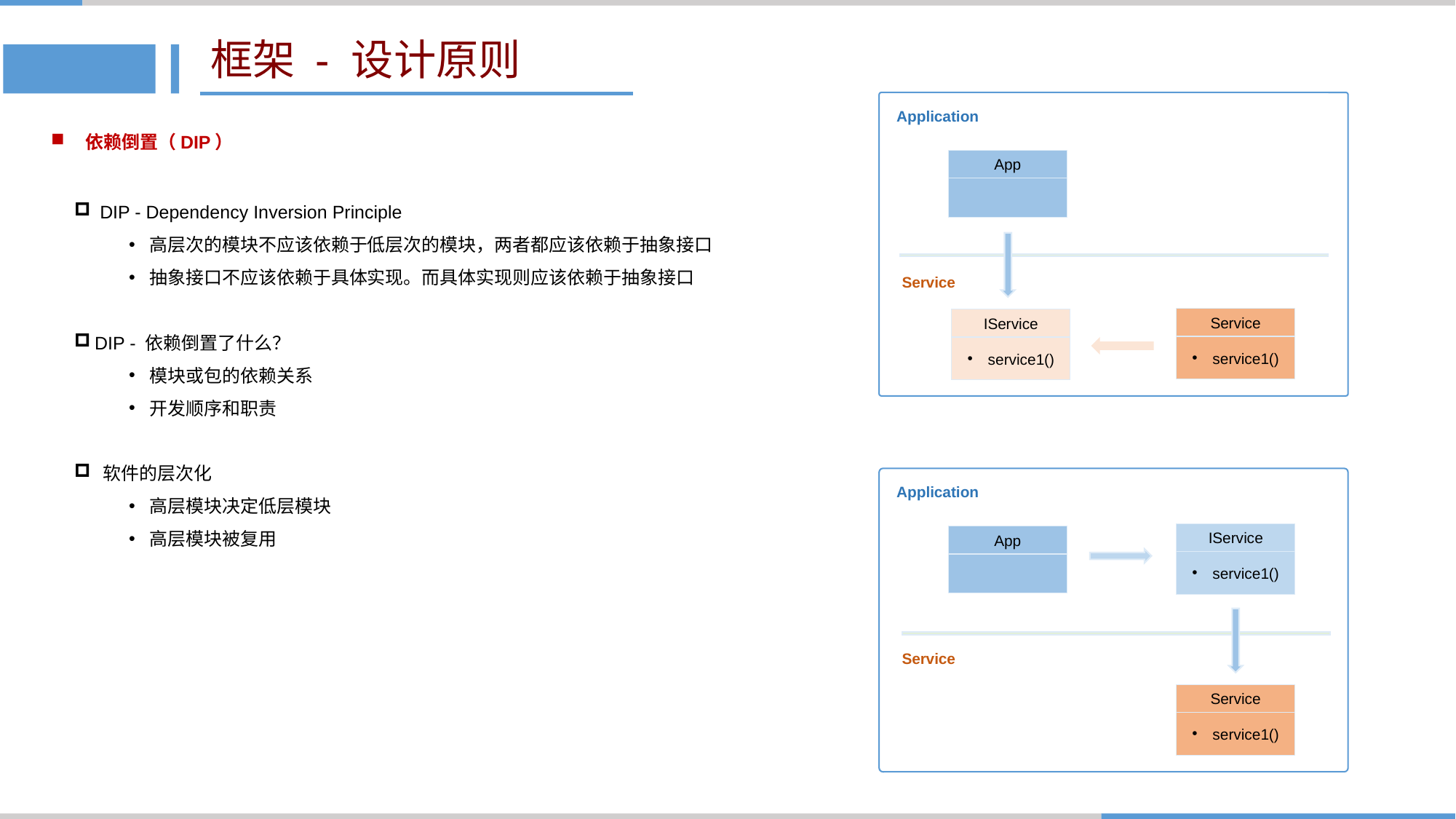

# 框架 - 设计原则

Application
依赖倒置（DIP）
App

 DIP - Dependency Inversion Principle
高层次的模块不应该依赖于低层次的模块，两者都应该依赖于抽象接口
抽象接口不应该依赖于具体实现。而具体实现则应该依赖于抽象接口

DIP - 依赖倒置了什么？
模块或包的依赖关系
开发顺序和职责

 软件的层次化
高层模块决定低层模块
高层模块被复用

Service
Service
IService
service1()
service1()

Application
IService
App

service1()

Service
Service
service1()